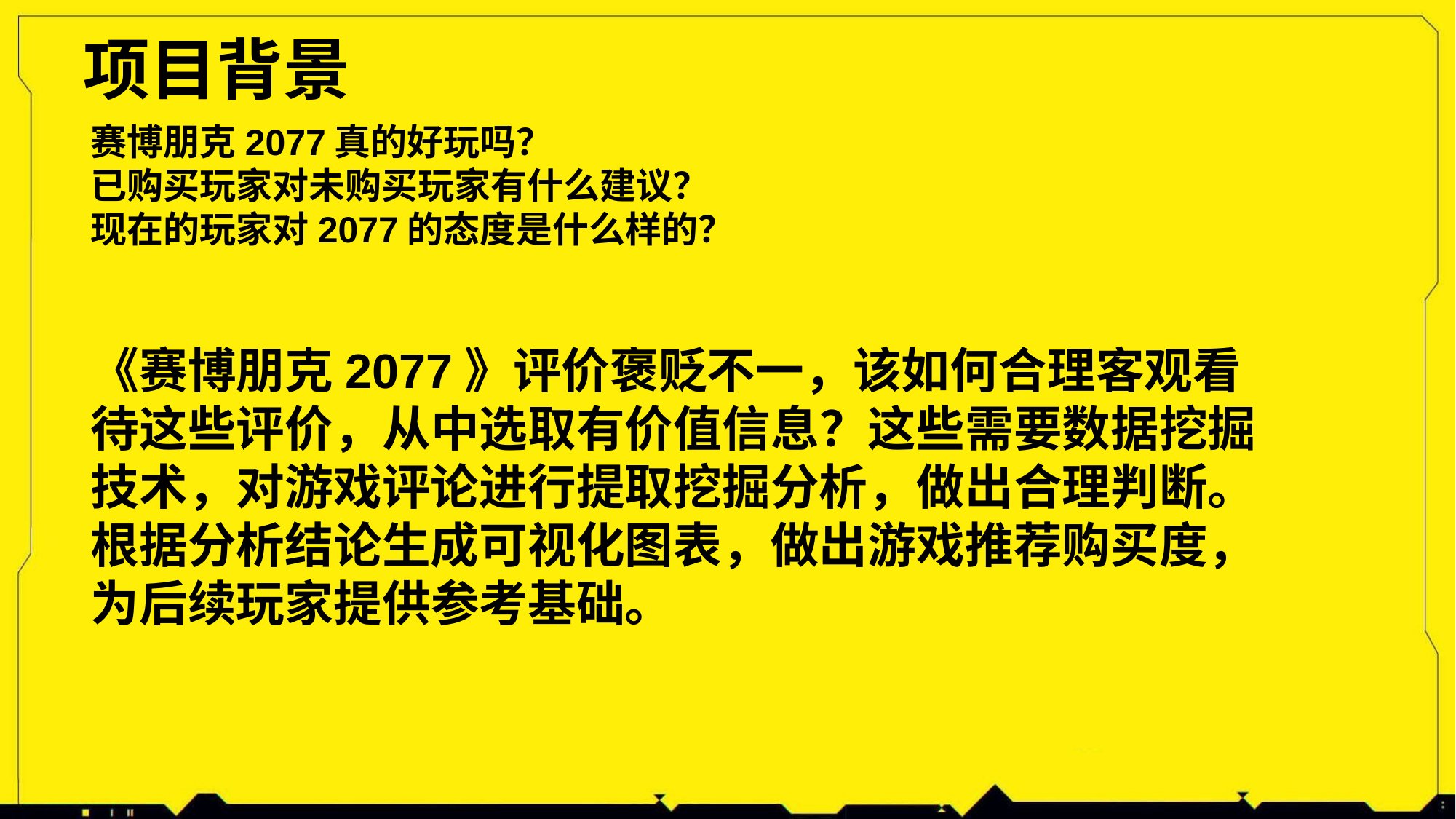

项目背景
赛博朋克2077真的好玩吗？
已购买玩家对未购买玩家有什么建议？
现在的玩家对2077的态度是什么样的？

《赛博朋克2077》评价褒贬不一，该如何合理客观看待这些评价，从中选取有价值信息？这些需要数据挖掘技术，对游戏评论进行提取挖掘分析，做出合理判断。根据分析结论生成可视化图表，做出游戏推荐购买度，为后续玩家提供参考基础。